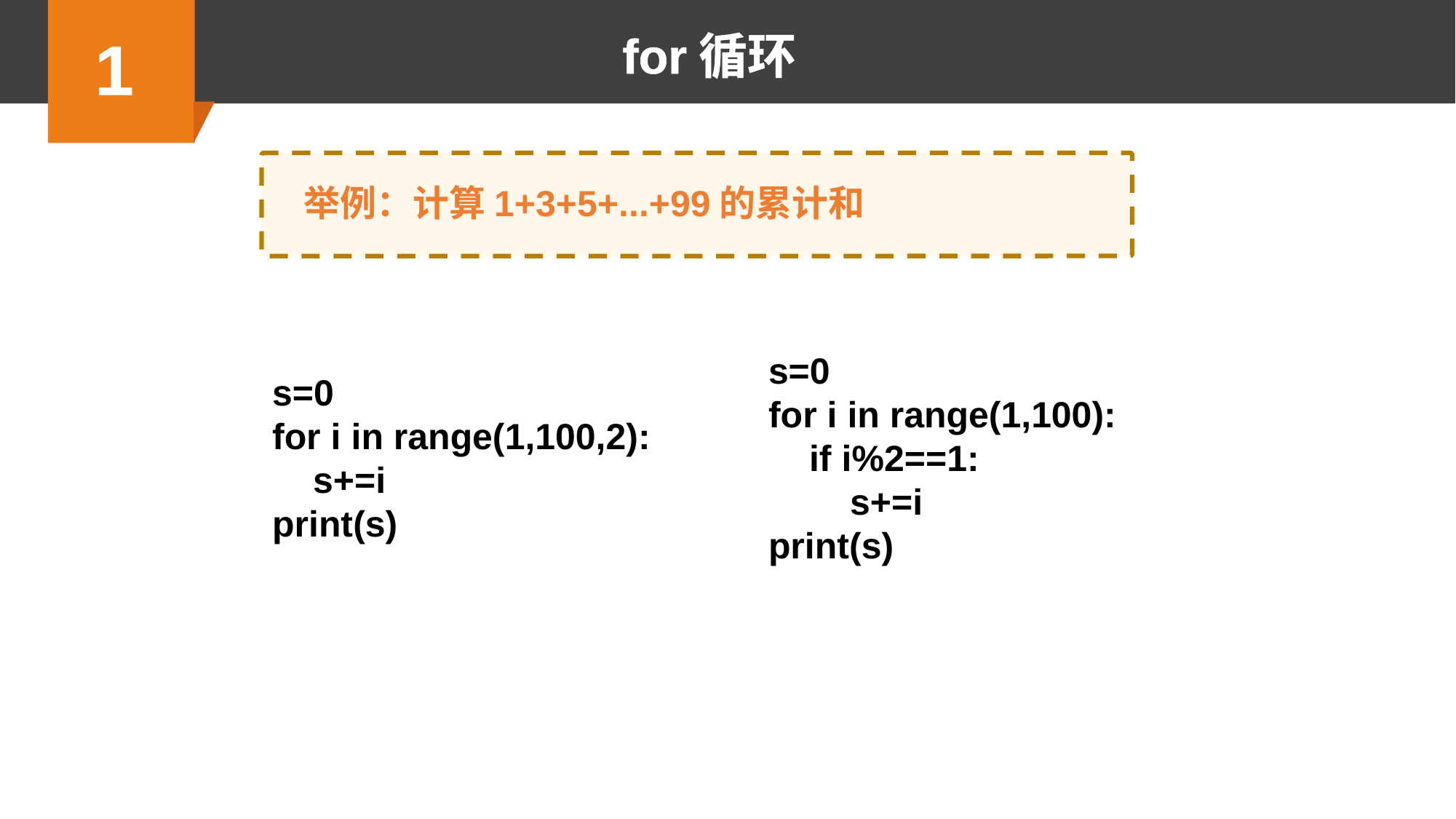

1
for循环

举例：计算1+3+5+...+99的累计和
s=0
for i in range(1,100):
    if i%2==1:
        s+=i
print(s)
s=0
for i in range(1,100,2):
    s+=i
print(s)